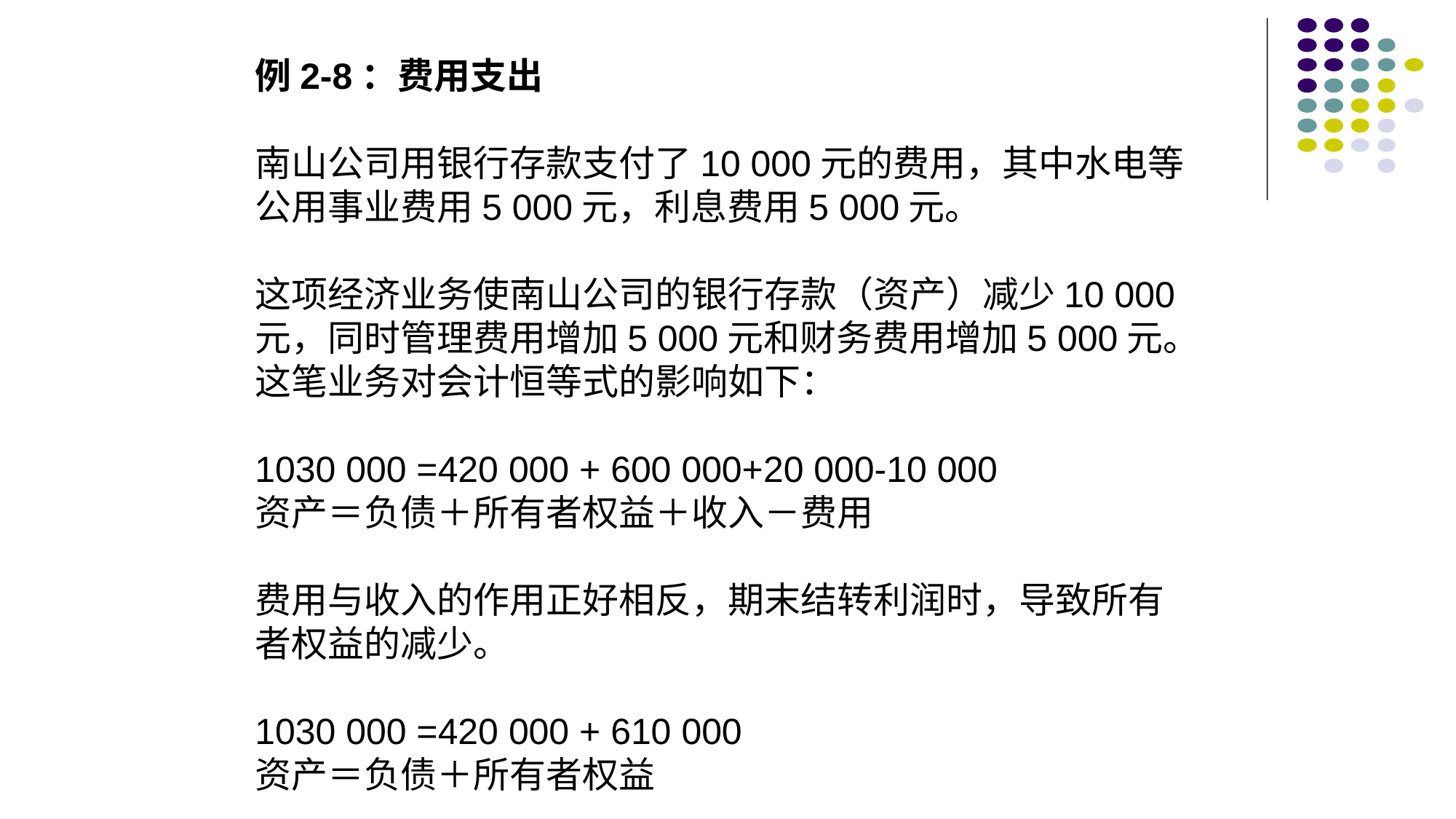

例2-8：费用支出

南山公司用银行存款支付了10 000元的费用，其中水电等公用事业费用5 000元，利息费用5 000元。

这项经济业务使南山公司的银行存款（资产）减少10 000元，同时管理费用增加5 000元和财务费用增加5 000元。这笔业务对会计恒等式的影响如下：

1030 000 =420 000 + 600 000+20 000-10 000
资产＝负债＋所有者权益＋收入－费用

费用与收入的作用正好相反，期末结转利润时，导致所有者权益的减少。

1030 000 =420 000 + 610 000
资产＝负债＋所有者权益